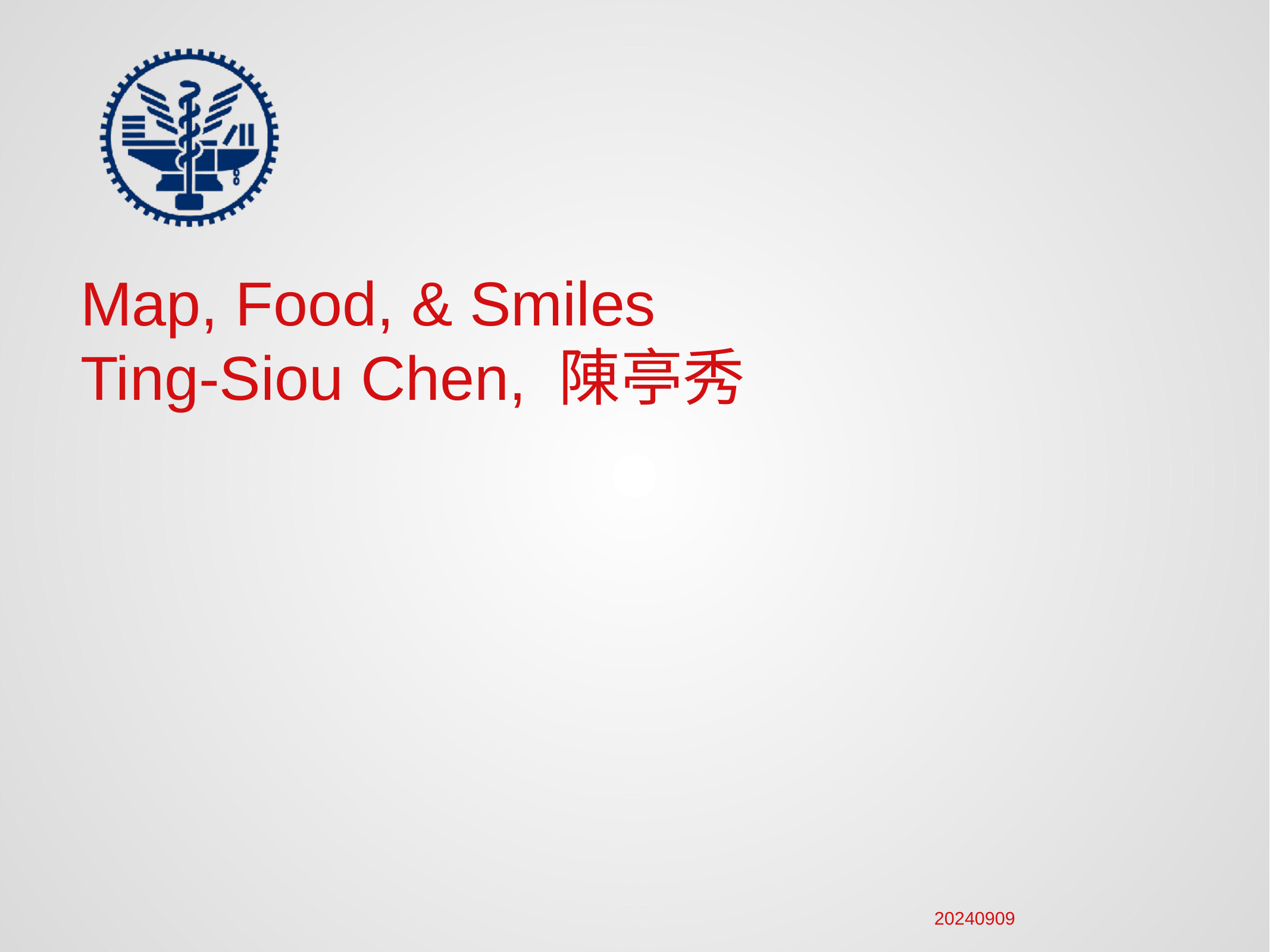

Map, Food, & Smiles
Ting-Siou Chen, 陳亭秀

20240909